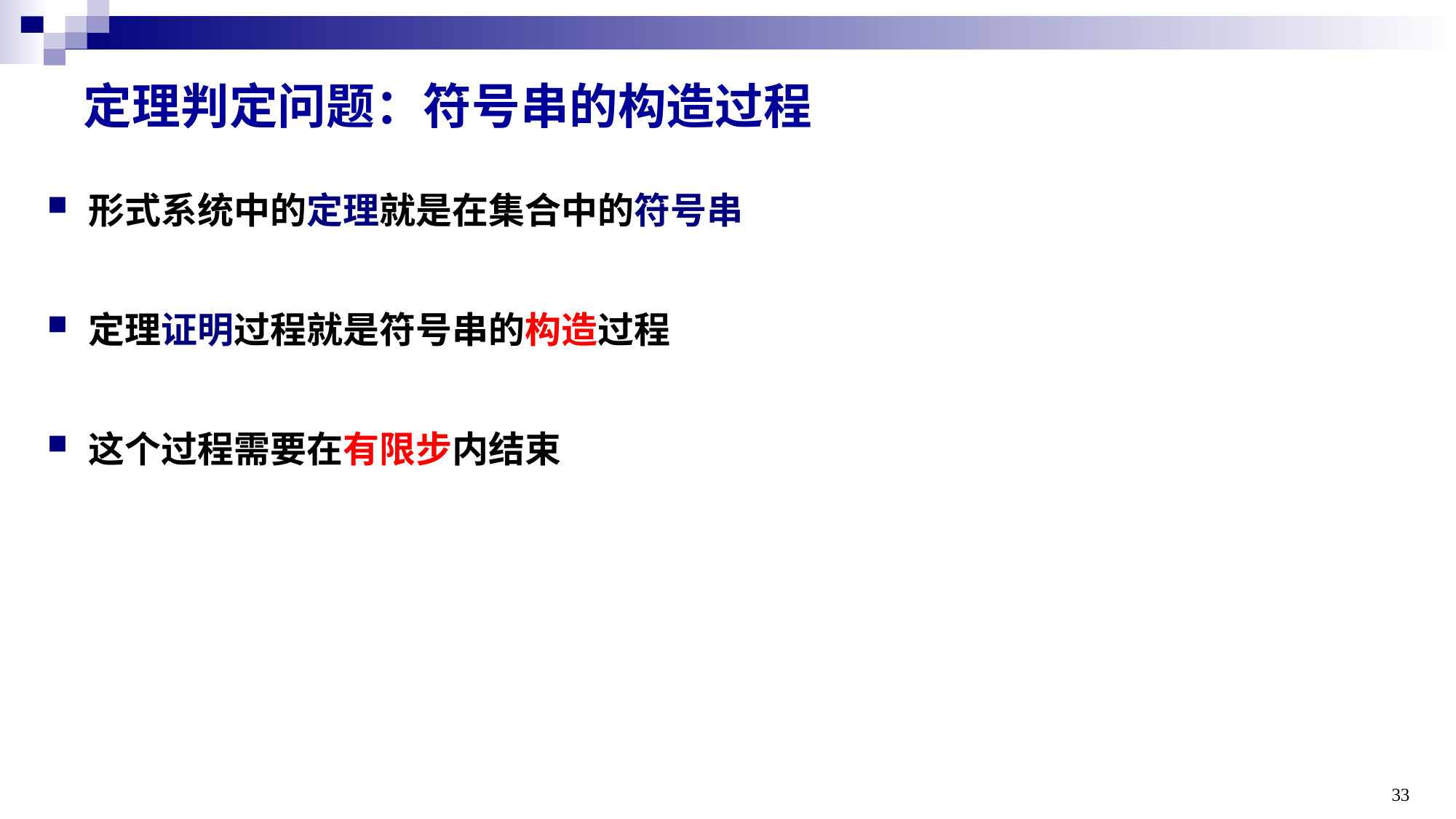

# 定理判定问题：符号串的构造过程
形式系统中的定理就是在集合中的符号串

定理证明过程就是符号串的构造过程

这个过程需要在有限步内结束
33